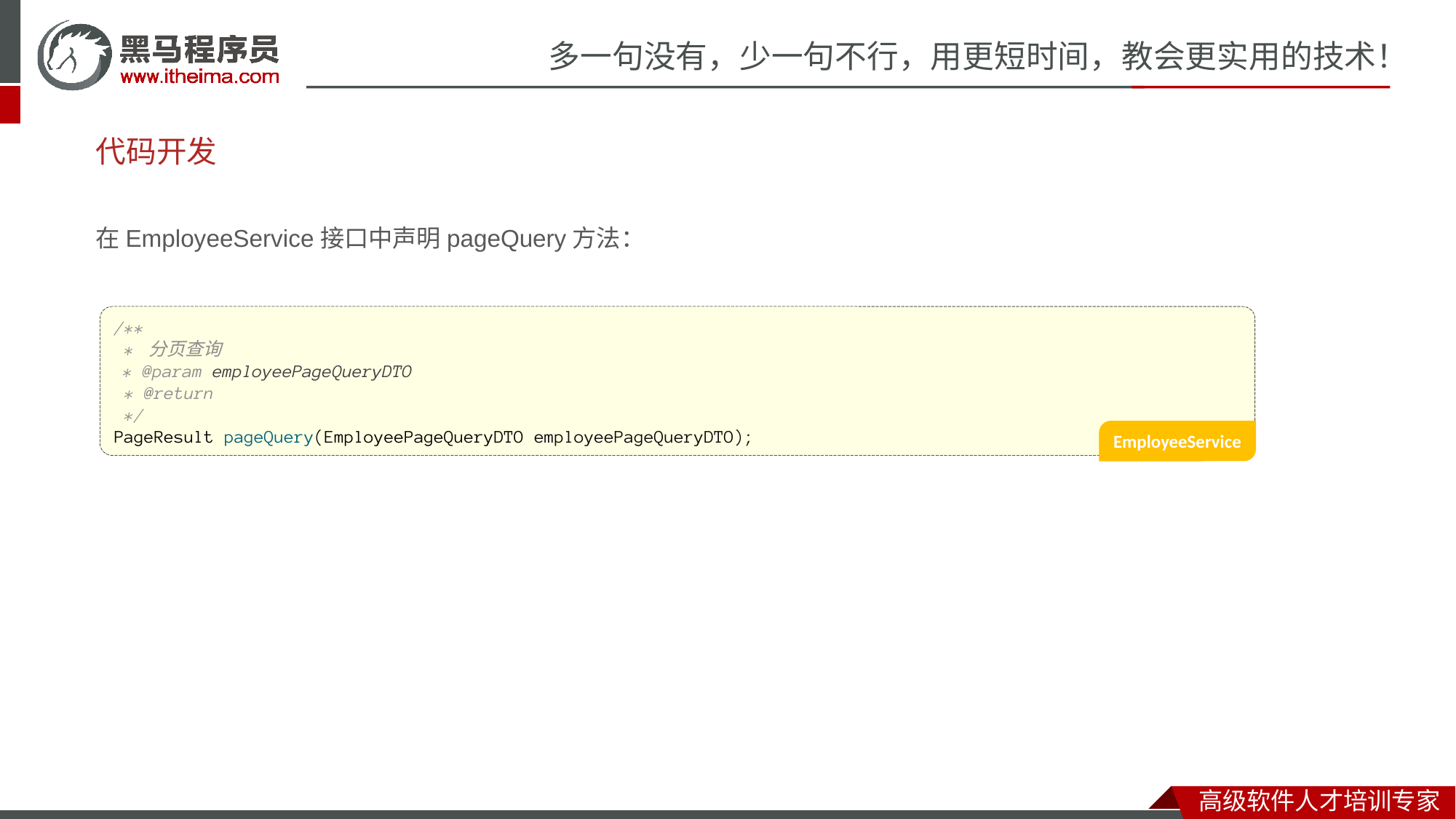

# 代码开发
在EmployeeService接口中声明pageQuery方法：
/**
 * 分页查询
 * @param employeePageQueryDTO
 * @return
 */
PageResult pageQuery(EmployeePageQueryDTO employeePageQueryDTO);
EmployeeService